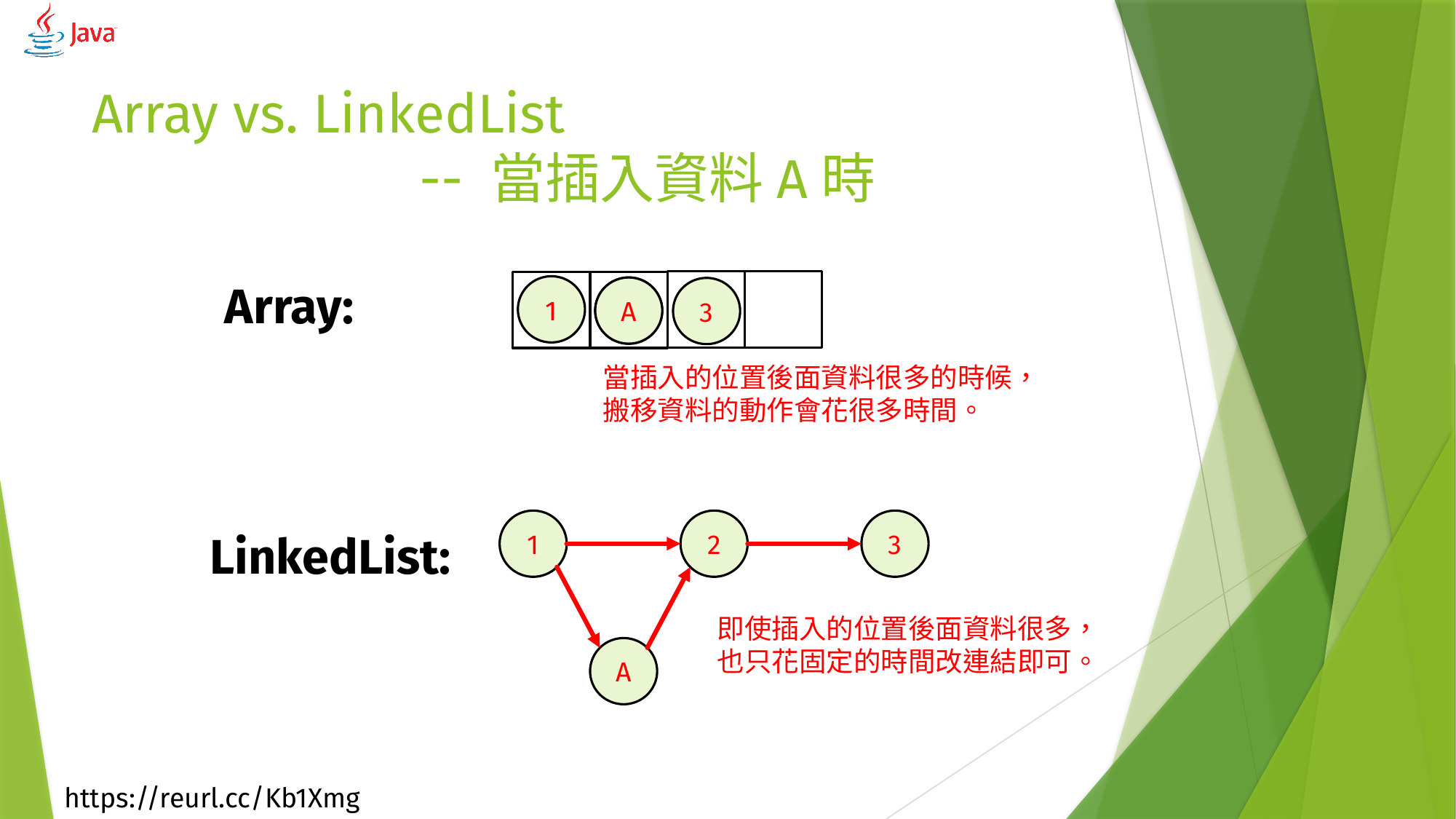

# Array vs. LinkedList -- 當插入資料A時
Array:

1
2
A
3
當插入的位置後面資料很多的時候，
搬移資料的動作會花很多時間。
3
2
1
LinkedList:
即使插入的位置後面資料很多，
也只花固定的時間改連結即可。
A